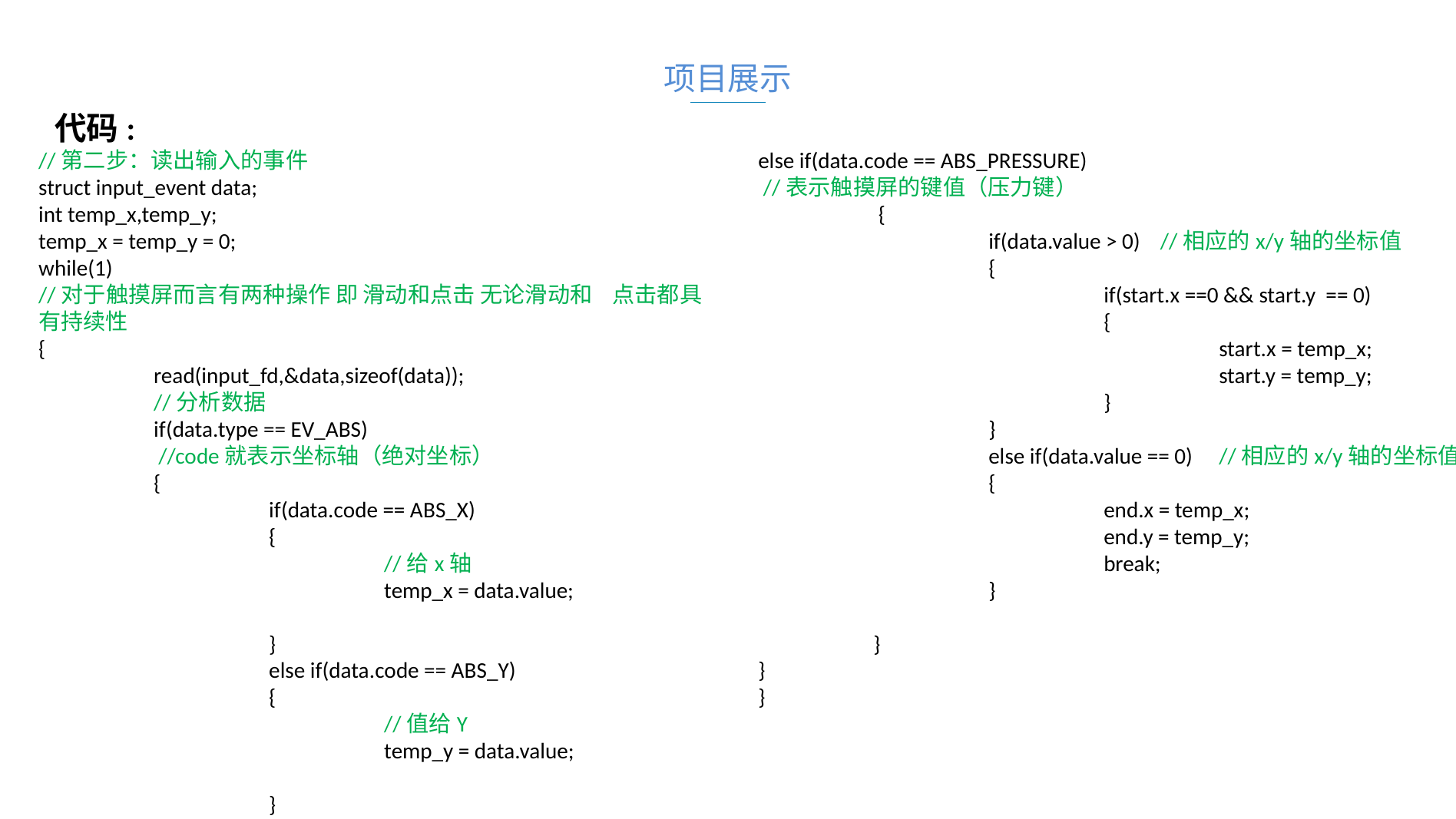

项目展示
代码:

//第二步：读出输入的事件
struct input_event data;
int temp_x,temp_y;
temp_x = temp_y = 0;
while(1)
//对于触摸屏而言有两种操作 即 滑动和点击 无论滑动和    点击都具有持续性
{
	read(input_fd,&data,sizeof(data));
	//分析数据
	if(data.type == EV_ABS)
                        //code就表示坐标轴（绝对坐标）
	{
		if(data.code == ABS_X)
		{
			//给x轴
			temp_x = data.value;

		}
		else if(data.code == ABS_Y)
		{
			//值给Y
			temp_y = data.value;

		}
else if(data.code == ABS_PRESSURE)
 //表示触摸屏的键值（压力键）
	 {
		if(data.value > 0)    //相应的x/y轴的坐标值
		{
			if(start.x ==0 && start.y  == 0)
			{
				start.x = temp_x;
				start.y = temp_y;
			}
		}
		else if(data.value == 0)	//相应的x/y轴的坐标值
		{
		 	end.x = temp_x;
			end.y = temp_y;
			break;
		}

	}
}
}